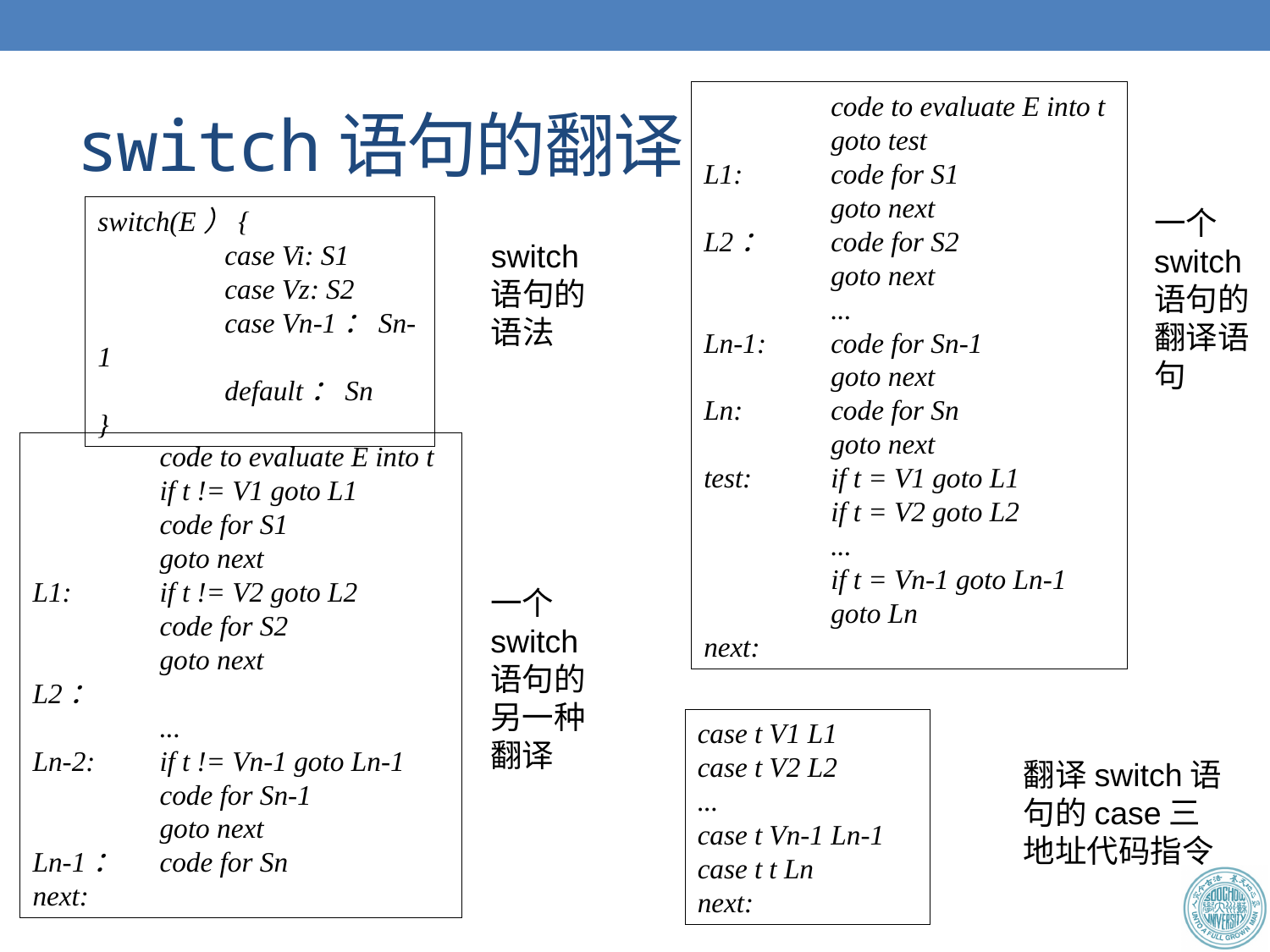

# switch语句的翻译
	code to evaluate E into t
	goto test
L1: 	code for S1
	goto next
L2： 	code for S2
	goto next
	...
Ln-1: 	code for Sn-1
	goto next
Ln: 	code for Sn
	goto next
test:	if t = V1 goto L1
	if t = V2 goto L2
	...
	if t = Vn-1 goto Ln-1
	goto Ln
next:
switch(E）{
	case Vi: S1
	case Vz: S2
	case Vn-1：Sn-1
	default：Sn
}
一个switch语句的翻译语句
switch语句的语法
	code to evaluate E into t
	if t != V1 goto L1
	code for S1
	goto next
L1: 	if t != V2 goto L2
	code for S2
	goto next
L2：
	...
Ln-2: 	if t != Vn-1 goto Ln-1
	code for Sn-1
	goto next
Ln-1： 	code for Sn
next:
一个switch语句的另一种翻译
case t V1 L1
case t V2 L2
...
case t Vn-1 Ln-1
case t t Ln
next:
翻译switch语句的case三地址代码指令